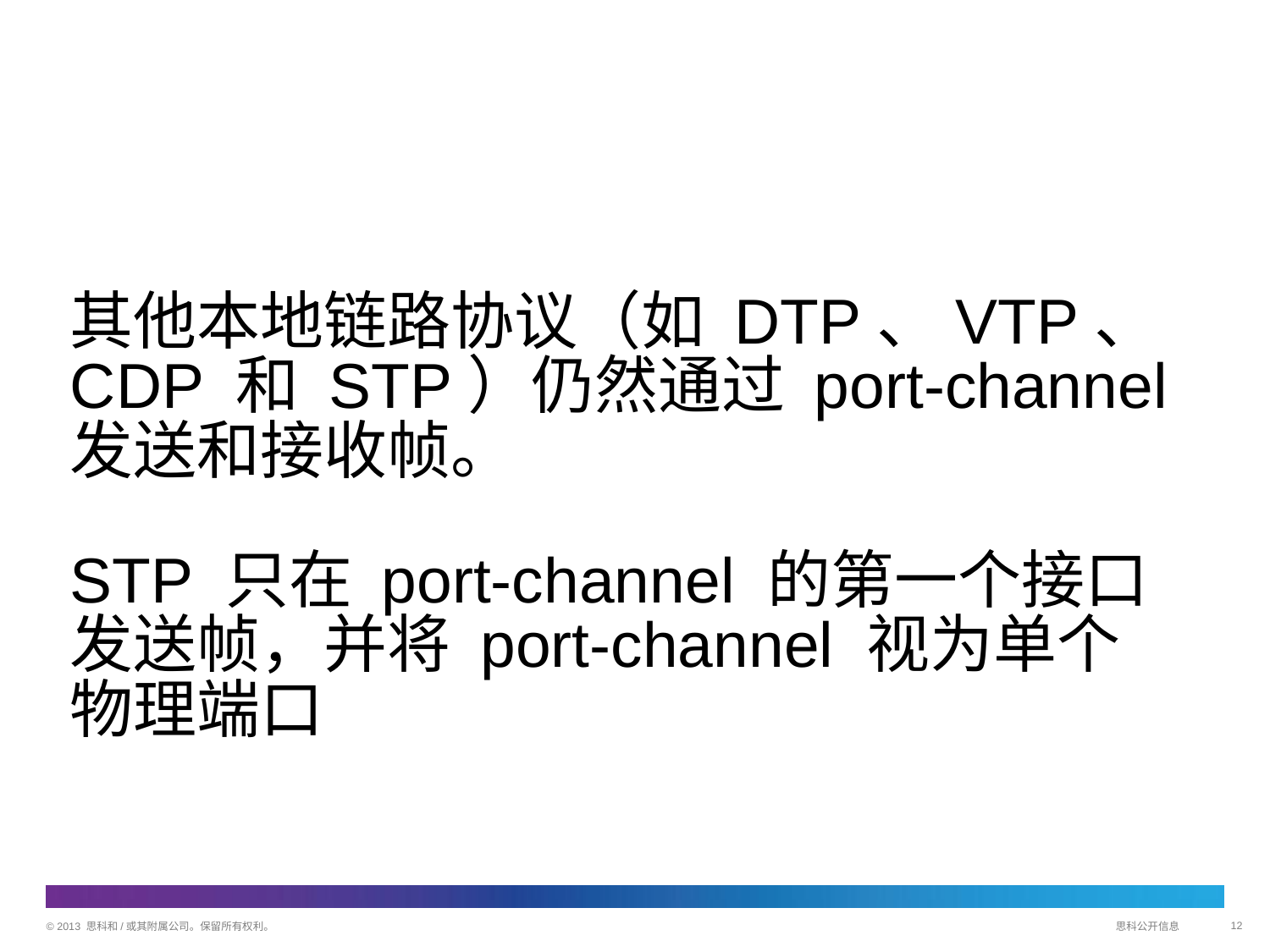

# 其他本地链路协议（如 DTP、VTP、CDP 和 STP）仍然通过 port-channel 发送和接收帧。 STP 只在 port-channel 的第一个接口发送帧，并将 port-channel 视为单个物理端口